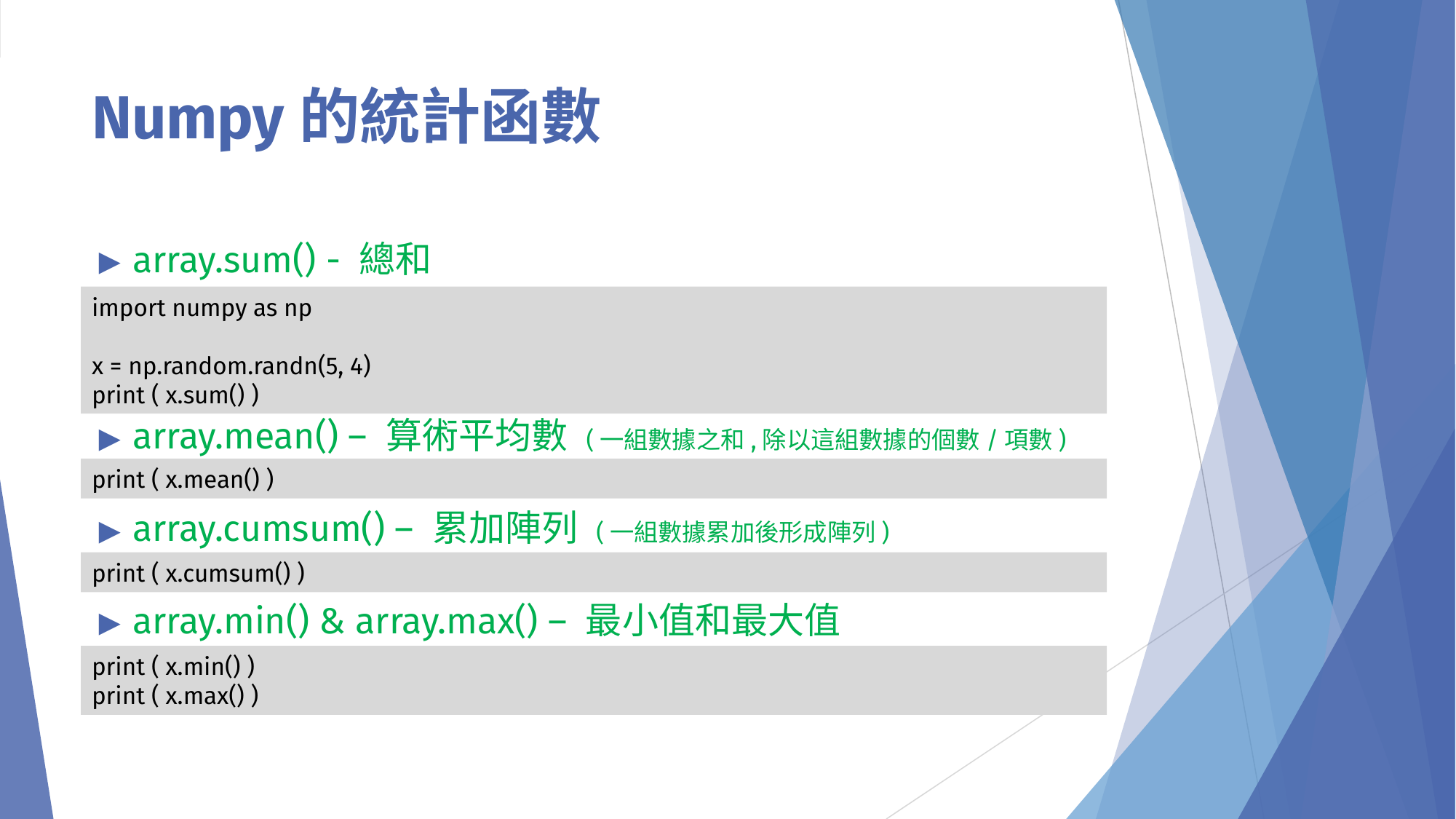

# Numpy的統計函數
array.sum() - 總和

array.mean() – 算術平均數 (一組數據之和,除以這組數據的個數/項數)

array.cumsum() – 累加陣列 (一組數據累加後形成陣列)

array.min() & array.max() – 最小值和最大值
import numpy as np

x = np.random.randn(5, 4)
print ( x.sum() )
print ( x.mean() )
print ( x.cumsum() )
print ( x.min() )
print ( x.max() )